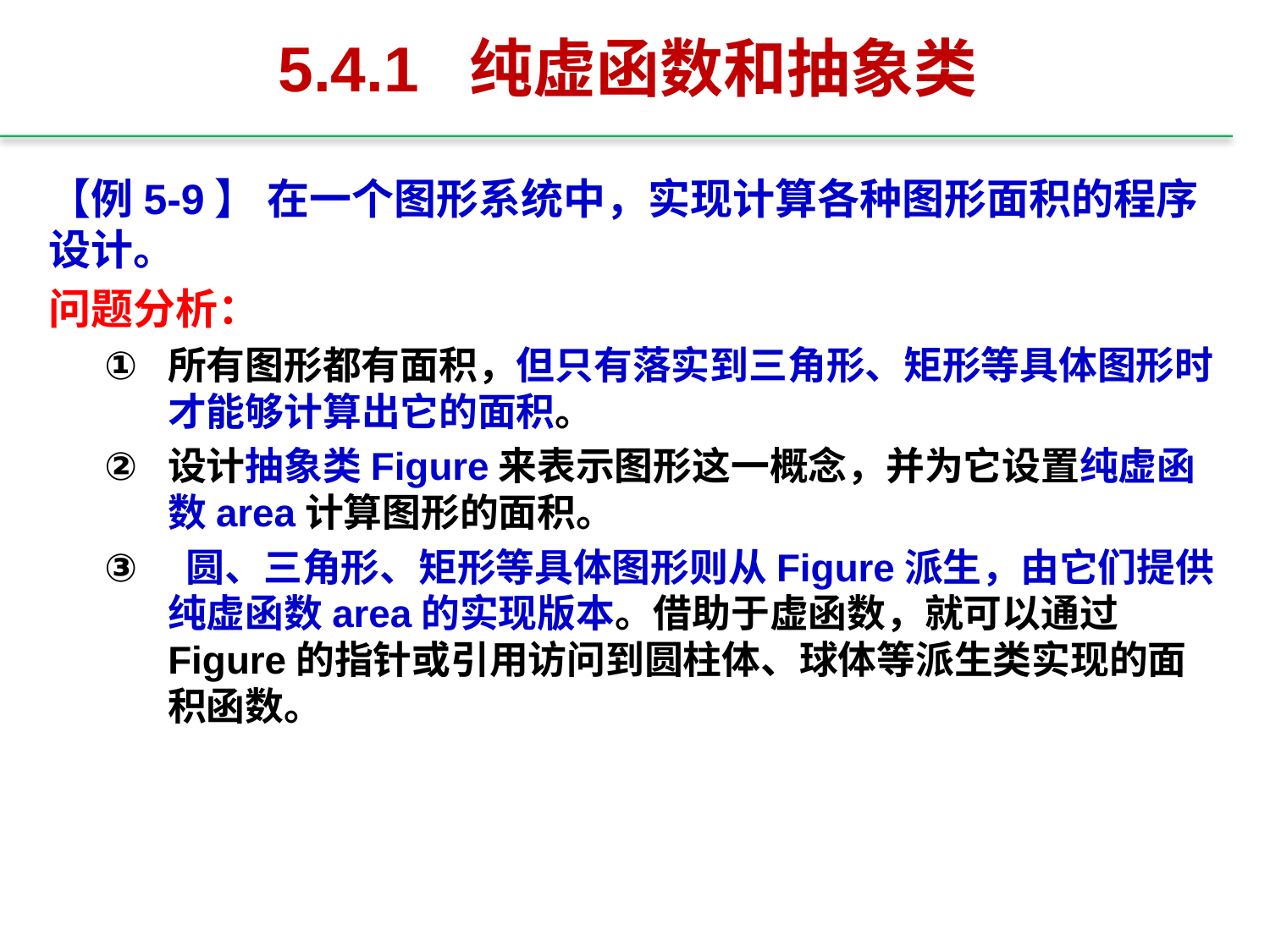

# 5.4.1  纯虚函数和抽象类
【例5-9】 在一个图形系统中，实现计算各种图形面积的程序设计。
问题分析：
所有图形都有面积，但只有落实到三角形、矩形等具体图形时才能够计算出它的面积。
设计抽象类Figure来表示图形这一概念，并为它设置纯虚函数area计算图形的面积。
 圆、三角形、矩形等具体图形则从Figure派生，由它们提供纯虚函数area的实现版本。借助于虚函数，就可以通过Figure的指针或引用访问到圆柱体、球体等派生类实现的面积函数。